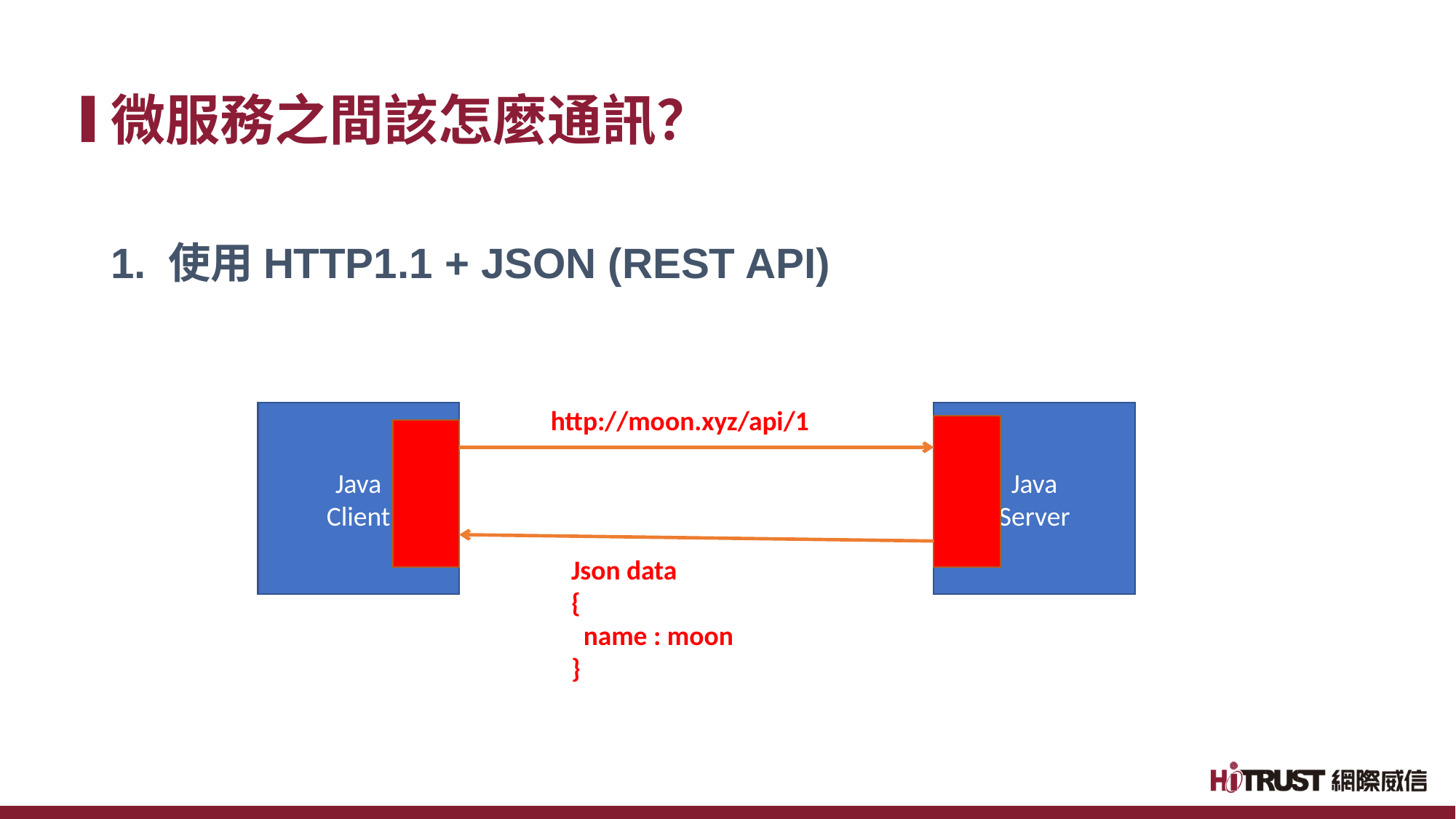

# 微服務之間該怎麼通訊？

1. 使用HTTP1.1 + JSON (REST API)
http://moon.xyz/api/1
Java
Server
Java
Client

Json data
{
  name : moon
}